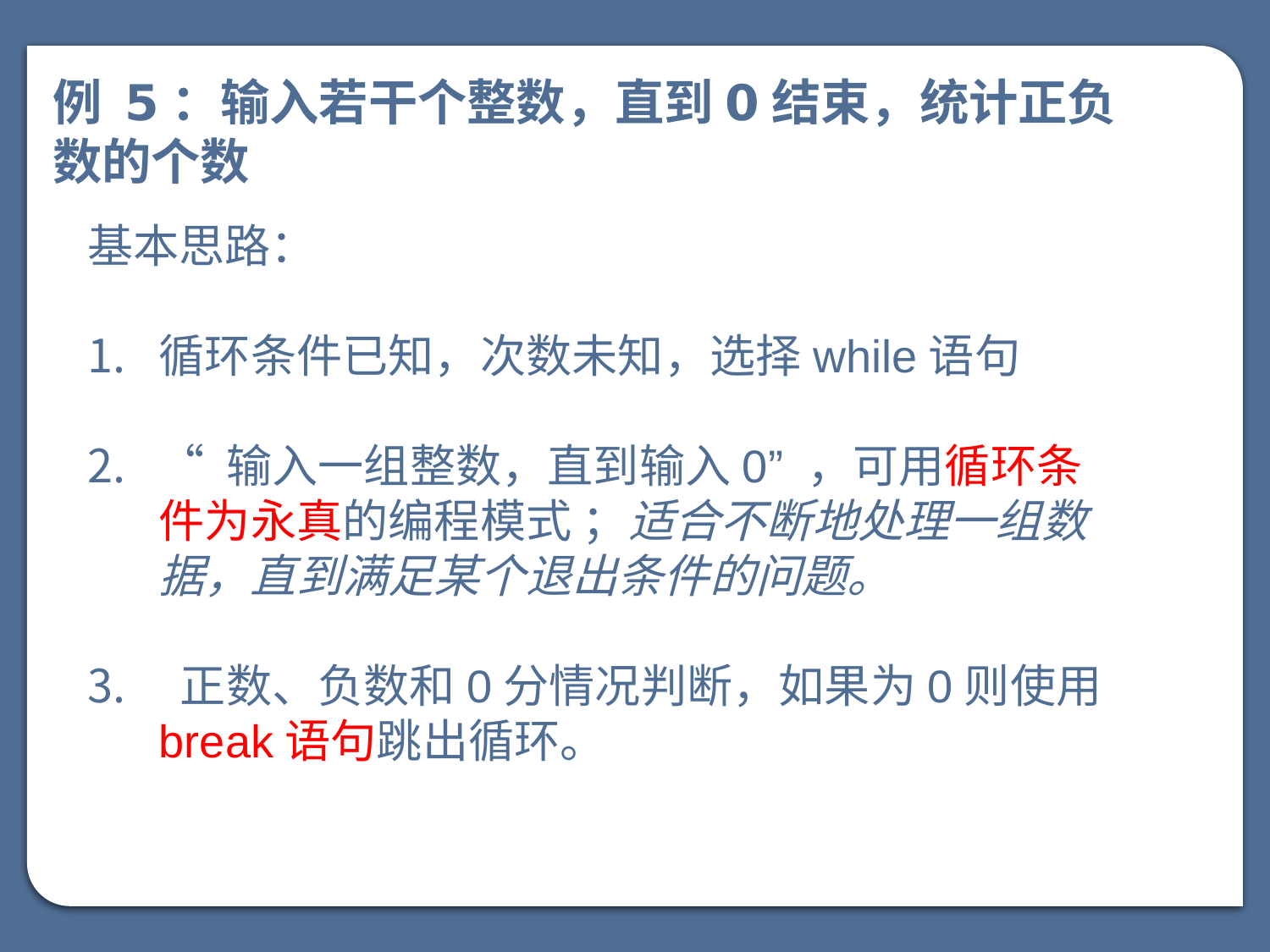

例 5：输入若干个整数，直到0结束，统计正负数的个数
基本思路：

循环条件已知，次数未知，选择while语句

“ 输入一组整数，直到输入0” ，可用循环条件为永真的编程模式 ；适合不断地处理一组数据，直到满足某个退出条件的问题。

 正数、负数和0分情况判断，如果为0则使用break语句跳出循环。